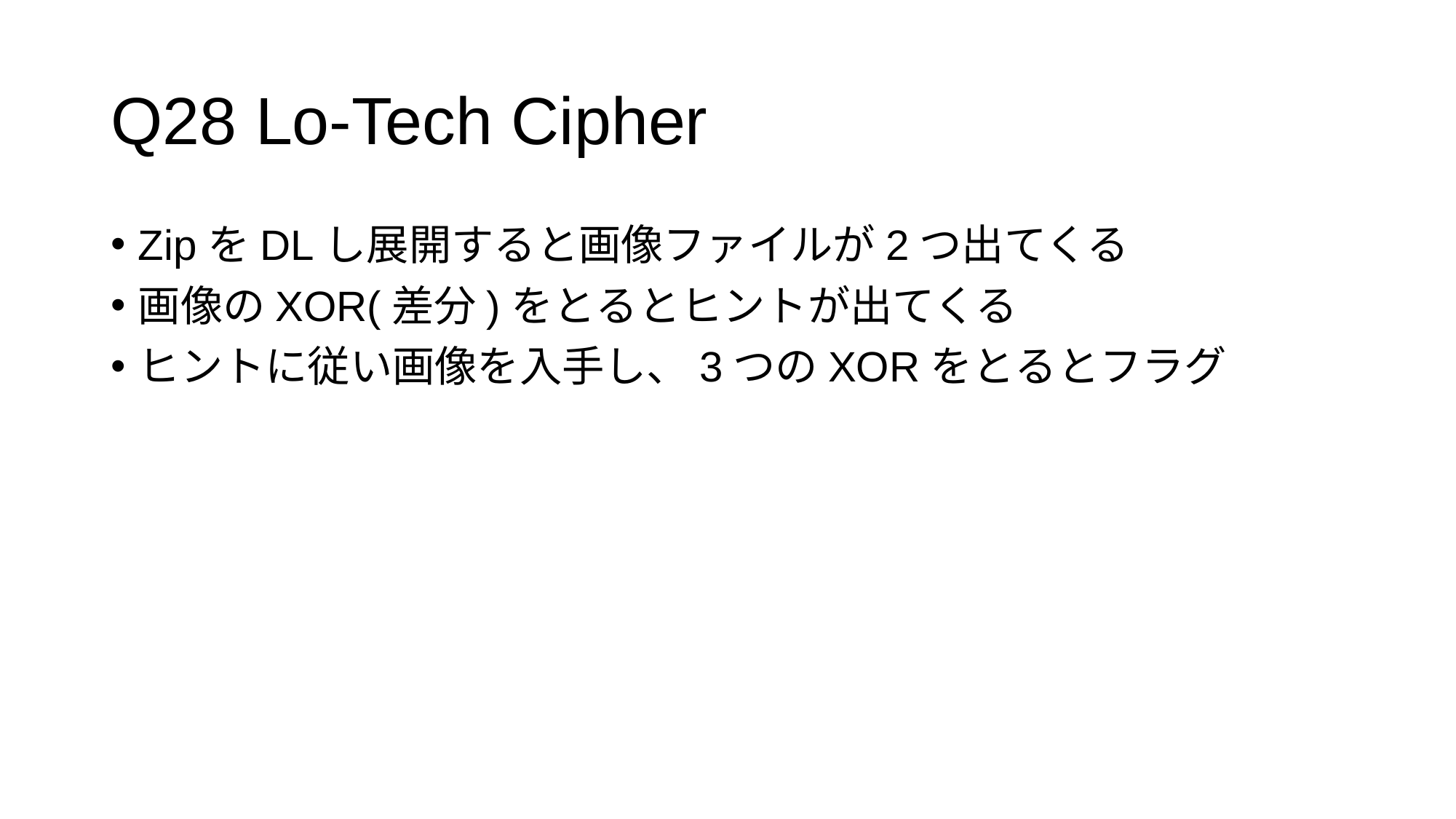

# Q28 Lo-Tech Cipher
ZipをDLし展開すると画像ファイルが2つ出てくる
画像のXOR(差分)をとるとヒントが出てくる
ヒントに従い画像を入手し、3つのXORをとるとフラグ